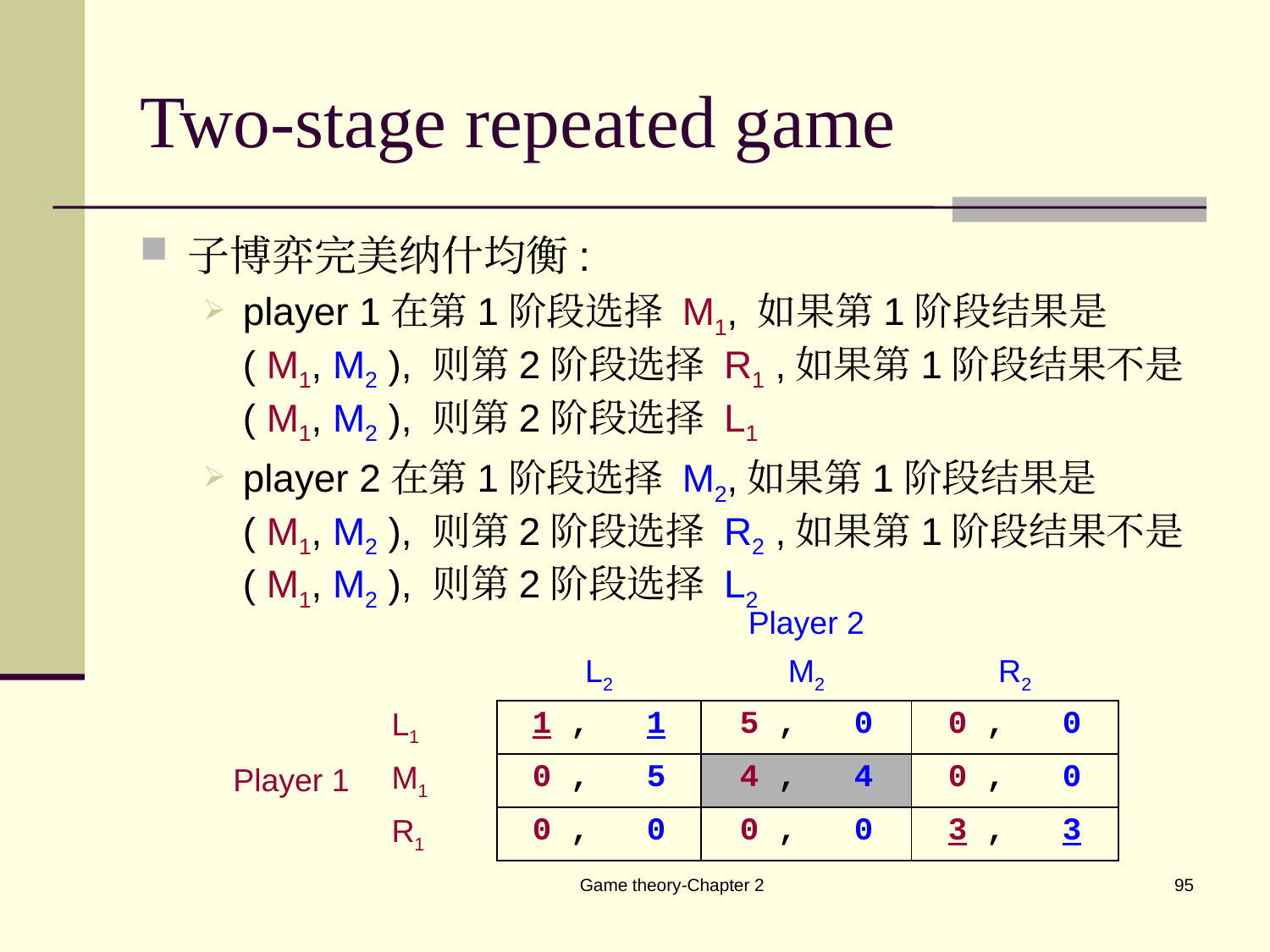

# Two-stage repeated game
子博弈完美纳什均衡:
player 1在第1阶段选择 M1, 如果第1阶段结果是 ( M1, M2 ), 则第2阶段选择 R1 ,如果第1阶段结果不是 ( M1, M2 ), 则第2阶段选择 L1
player 2在第1阶段选择 M2,如果第1阶段结果是 ( M1, M2 ), 则第2阶段选择 R2 ,如果第1阶段结果不是 ( M1, M2 ), 则第2阶段选择 L2
|  |  |  | Player 2 |  |
| --- | --- | --- | --- | --- |
|  |  | L2 | M2 | R2 |
| Player 1 | L1 | 1 , 1 | 5 , 0 | 0 , 0 |
|  | M1 | 0 , 5 | 4 , 4 | 0 , 0 |
|  | R1 | 0 , 0 | 0 , 0 | 3 , 3 |
Game theory-Chapter 2
95